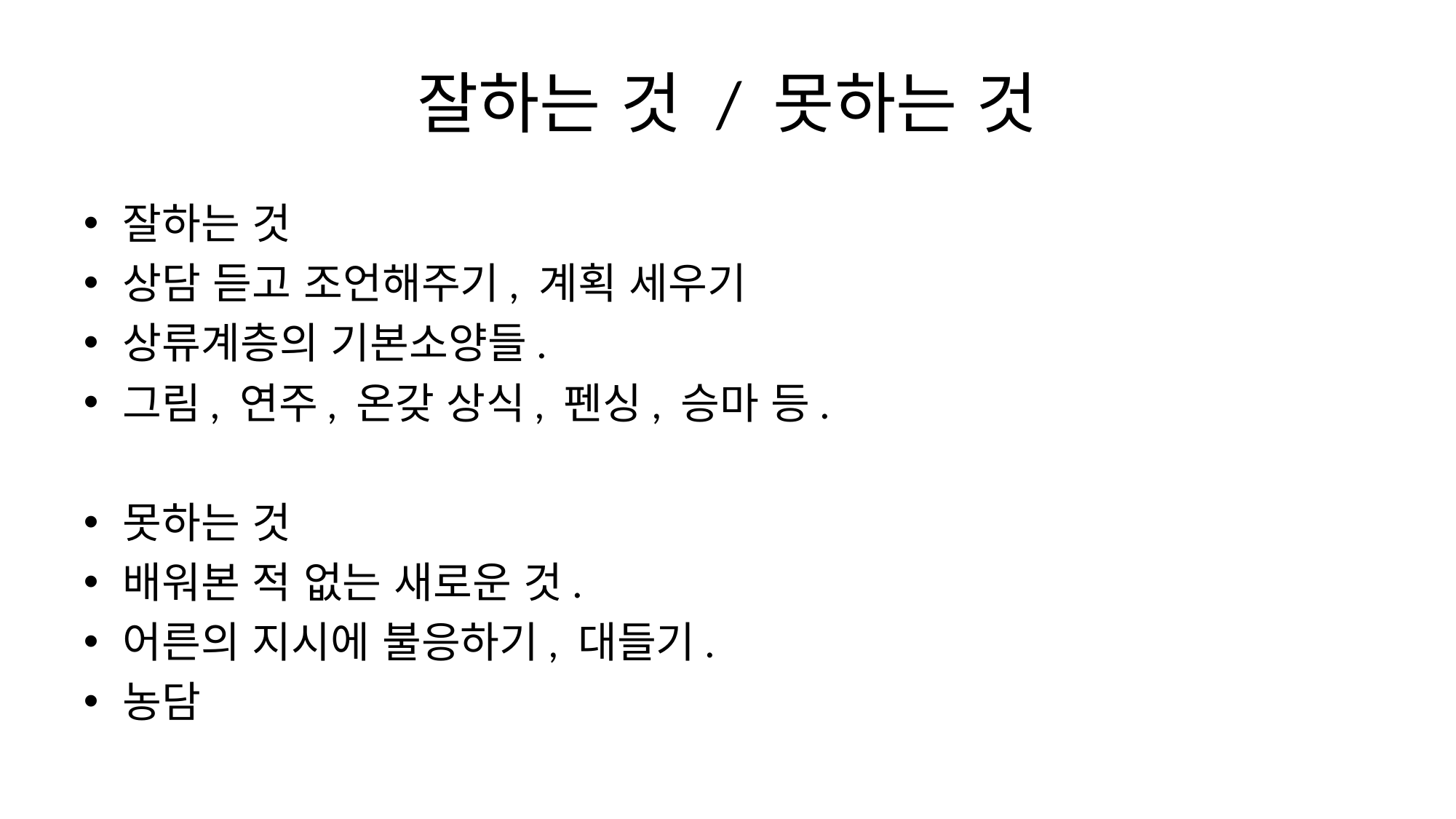

# 잘하는 것 / 못하는 것
잘하는 것
상담 듣고 조언해주기, 계획 세우기
상류계층의 기본소양들.
그림, 연주, 온갖 상식, 펜싱, 승마 등.

못하는 것
배워본 적 없는 새로운 것.
어른의 지시에 불응하기, 대들기.
농담